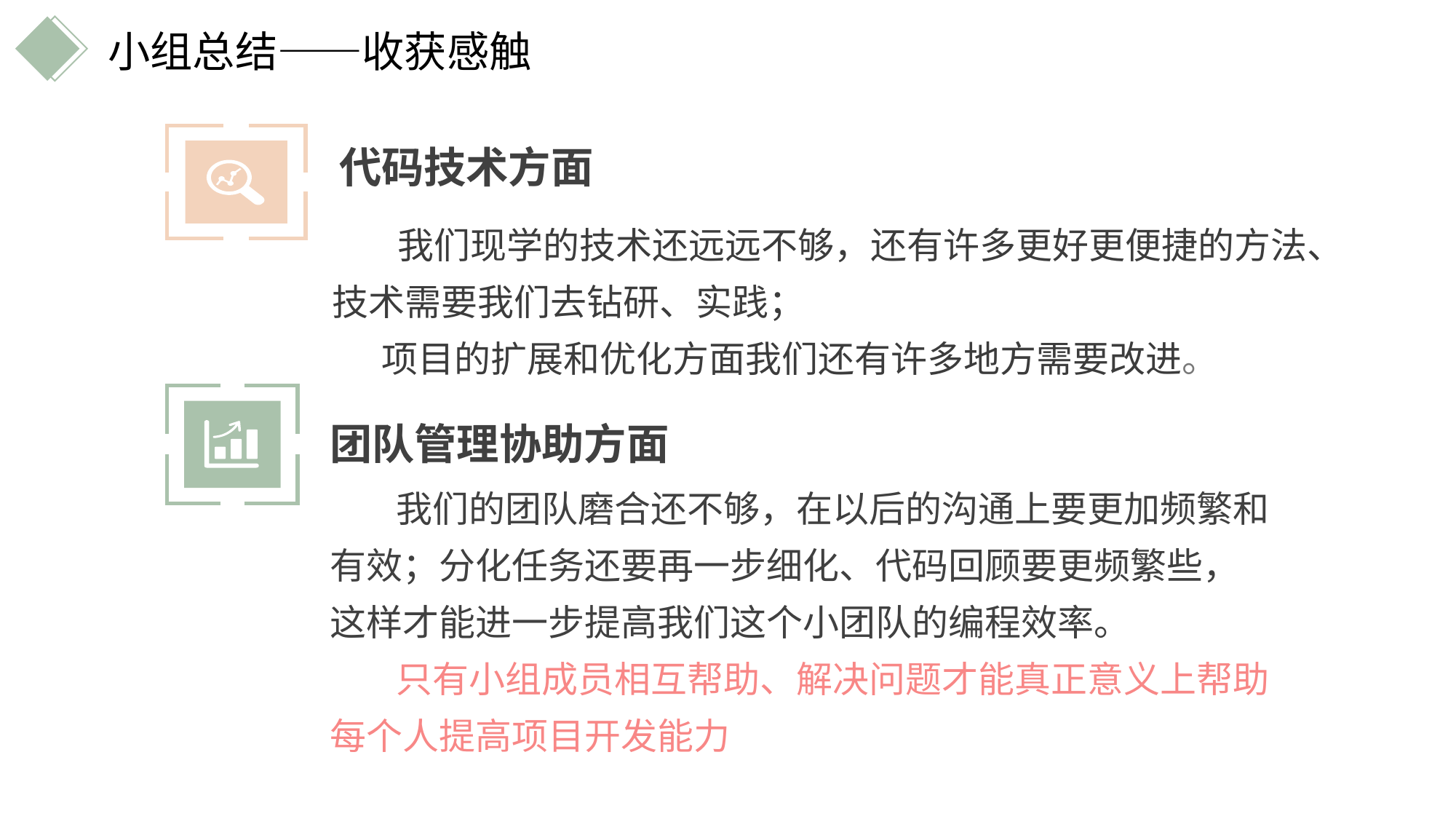

小组总结——收获感触

代码技术方面

       我们现学的技术还远远不够，还有许多更好更便捷的方法、技术需要我们去钻研、实践；
     项目的扩展和优化方面我们还有许多地方需要改进。

团队管理协助方面

       我们的团队磨合还不够，在以后的沟通上要更加频繁和有效；分化任务还要再一步细化、代码回顾要更频繁些，这样才能进一步提高我们这个小团队的编程效率。
       只有小组成员相互帮助、解决问题才能真正意义上帮助每个人提高项目开发能力